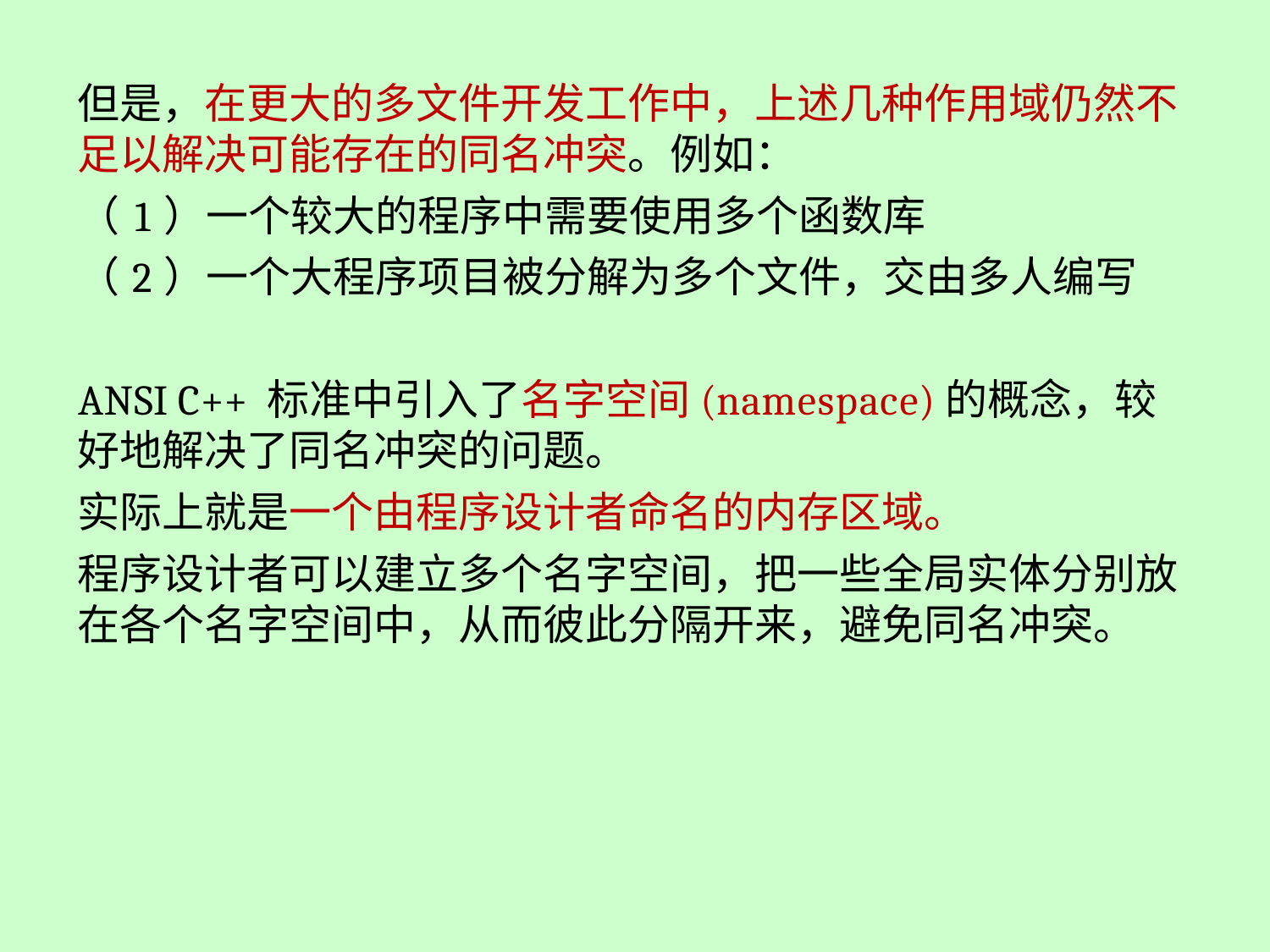

但是，在更大的多文件开发工作中，上述几种作用域仍然不足以解决可能存在的同名冲突。例如：
（1）一个较大的程序中需要使用多个函数库
（2）一个大程序项目被分解为多个文件，交由多人编写

ANSI C++ 标准中引入了名字空间(namespace)的概念，较好地解决了同名冲突的问题。
实际上就是一个由程序设计者命名的内存区域。
程序设计者可以建立多个名字空间，把一些全局实体分别放在各个名字空间中，从而彼此分隔开来，避免同名冲突。

28